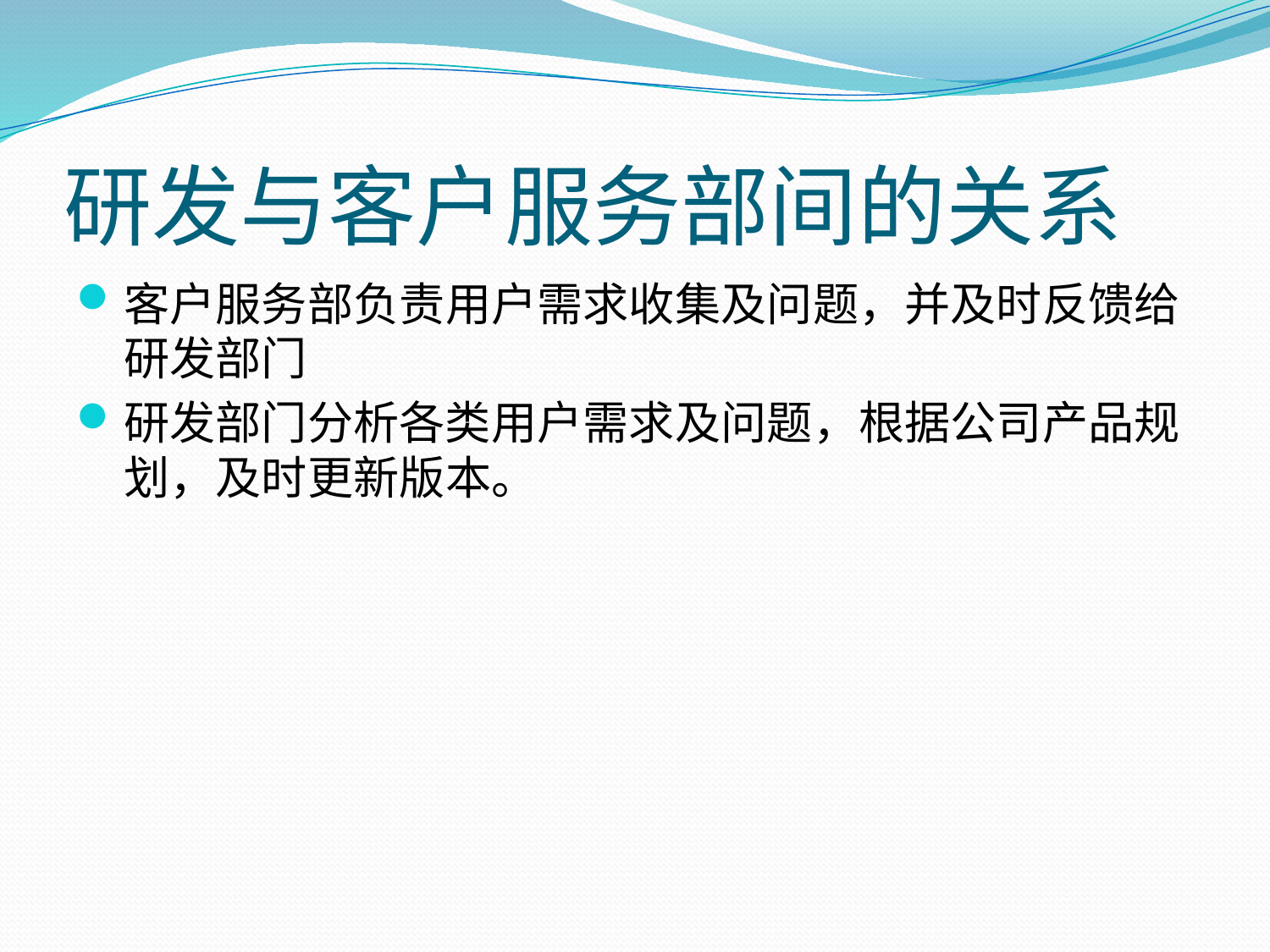

# 研发与客户服务部间的关系
客户服务部负责用户需求收集及问题，并及时反馈给研发部门
研发部门分析各类用户需求及问题，根据公司产品规划，及时更新版本。